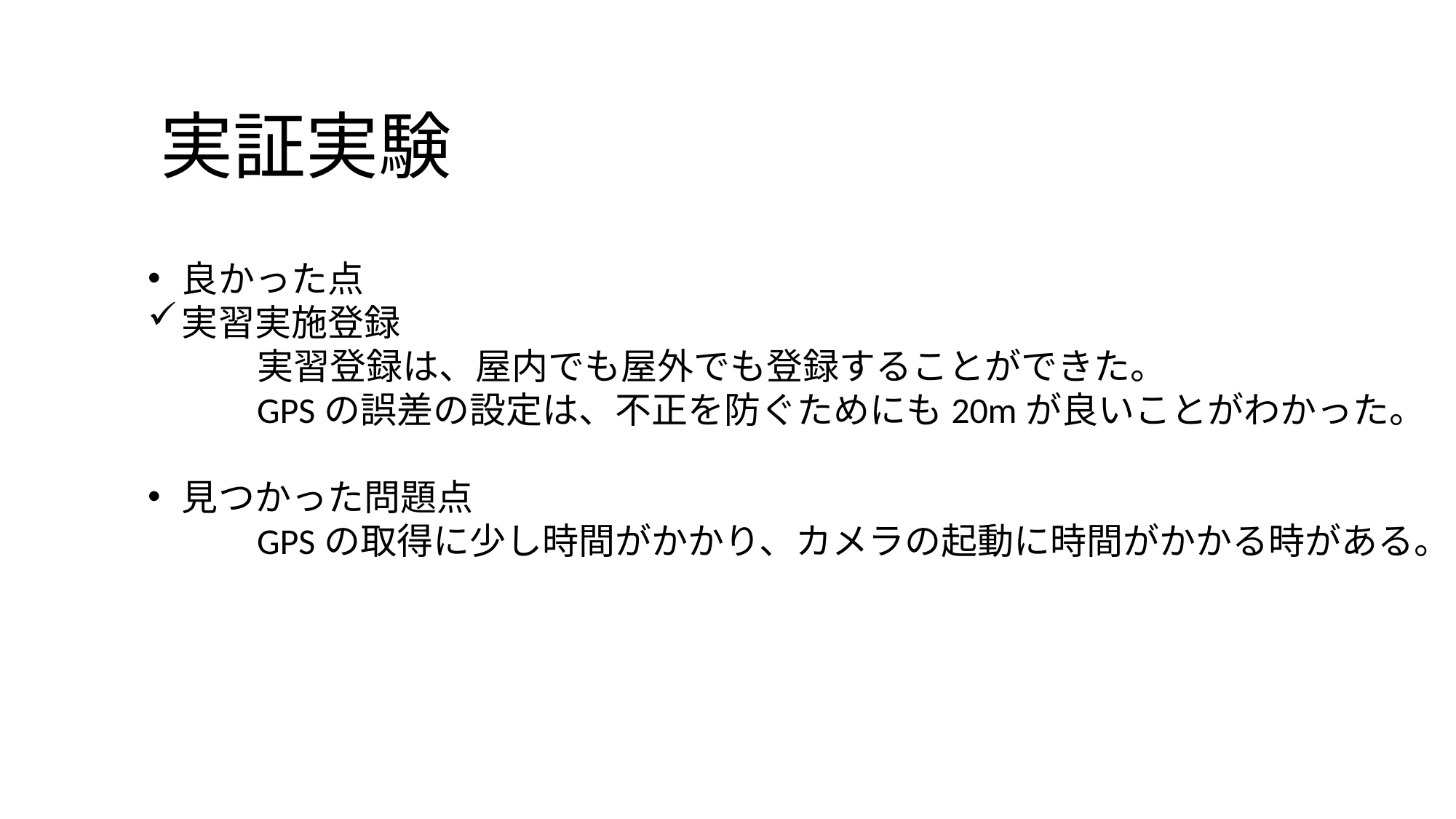

# 実証実験
良かった点
実習実施登録
	実習登録は、屋内でも屋外でも登録することができた。
	GPSの誤差の設定は、不正を防ぐためにも20mが良いことがわかった。

見つかった問題点
	GPSの取得に少し時間がかかり、カメラの起動に時間がかかる時がある。